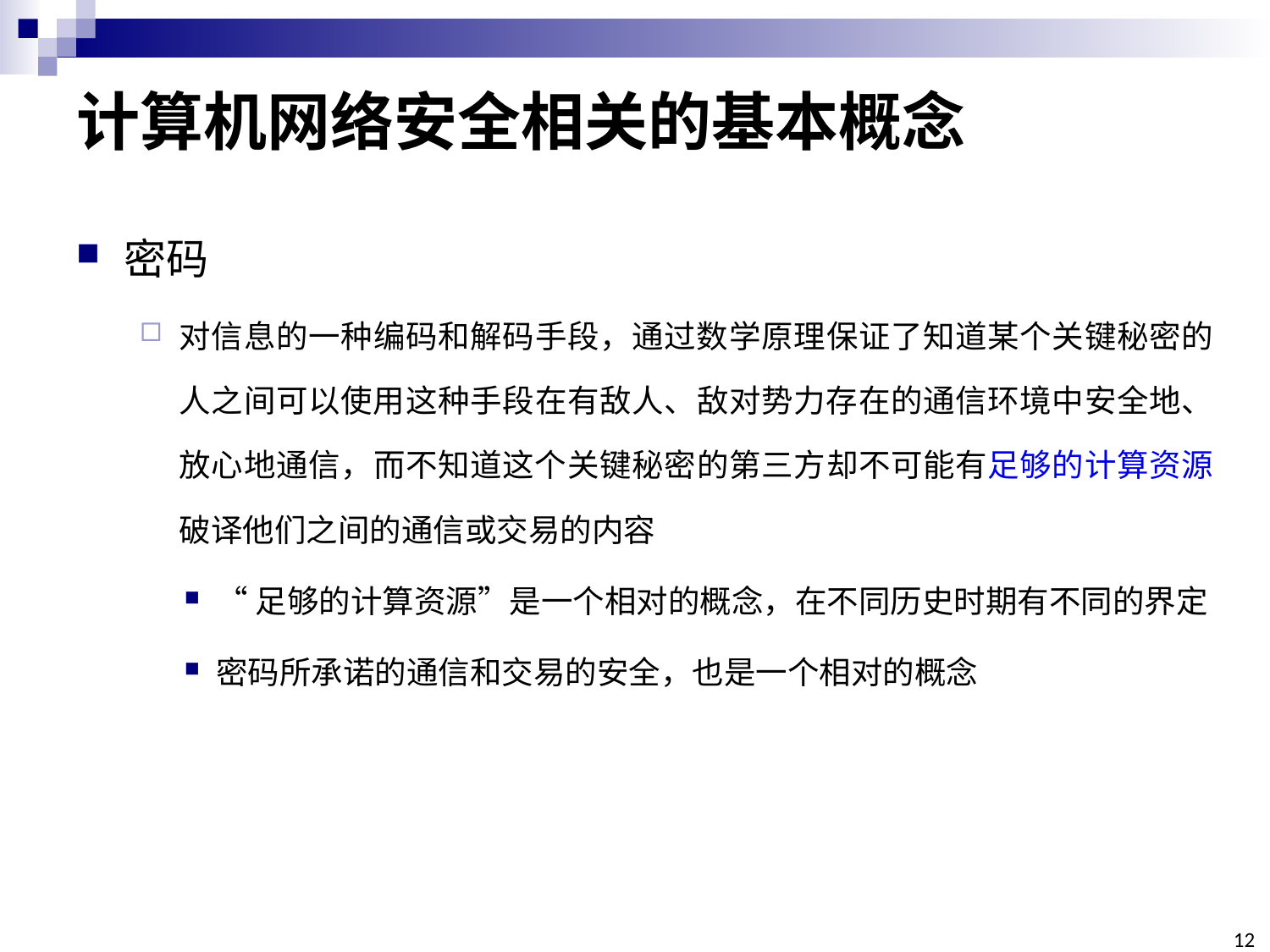

# 计算机网络安全相关的基本概念
密码
对信息的一种编码和解码手段，通过数学原理保证了知道某个关键秘密的人之间可以使用这种手段在有敌人、敌对势力存在的通信环境中安全地、放心地通信，而不知道这个关键秘密的第三方却不可能有足够的计算资源破译他们之间的通信或交易的内容
“足够的计算资源”是一个相对的概念，在不同历史时期有不同的界定
密码所承诺的通信和交易的安全，也是一个相对的概念
12